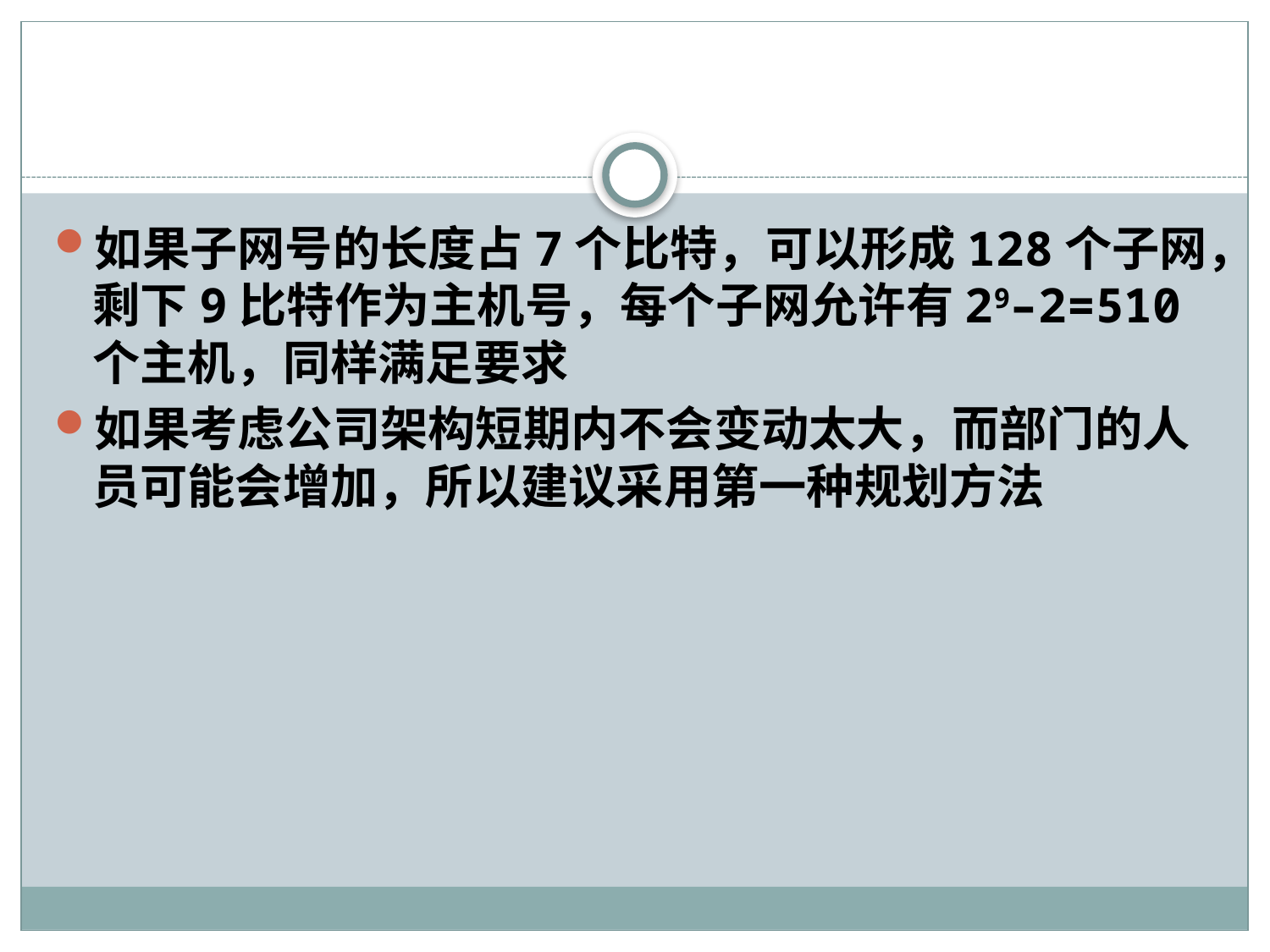

#
如果子网号的长度占7个比特，可以形成128个子网，剩下9比特作为主机号，每个子网允许有29–2=510个主机，同样满足要求
如果考虑公司架构短期内不会变动太大，而部门的人员可能会增加，所以建议采用第一种规划方法